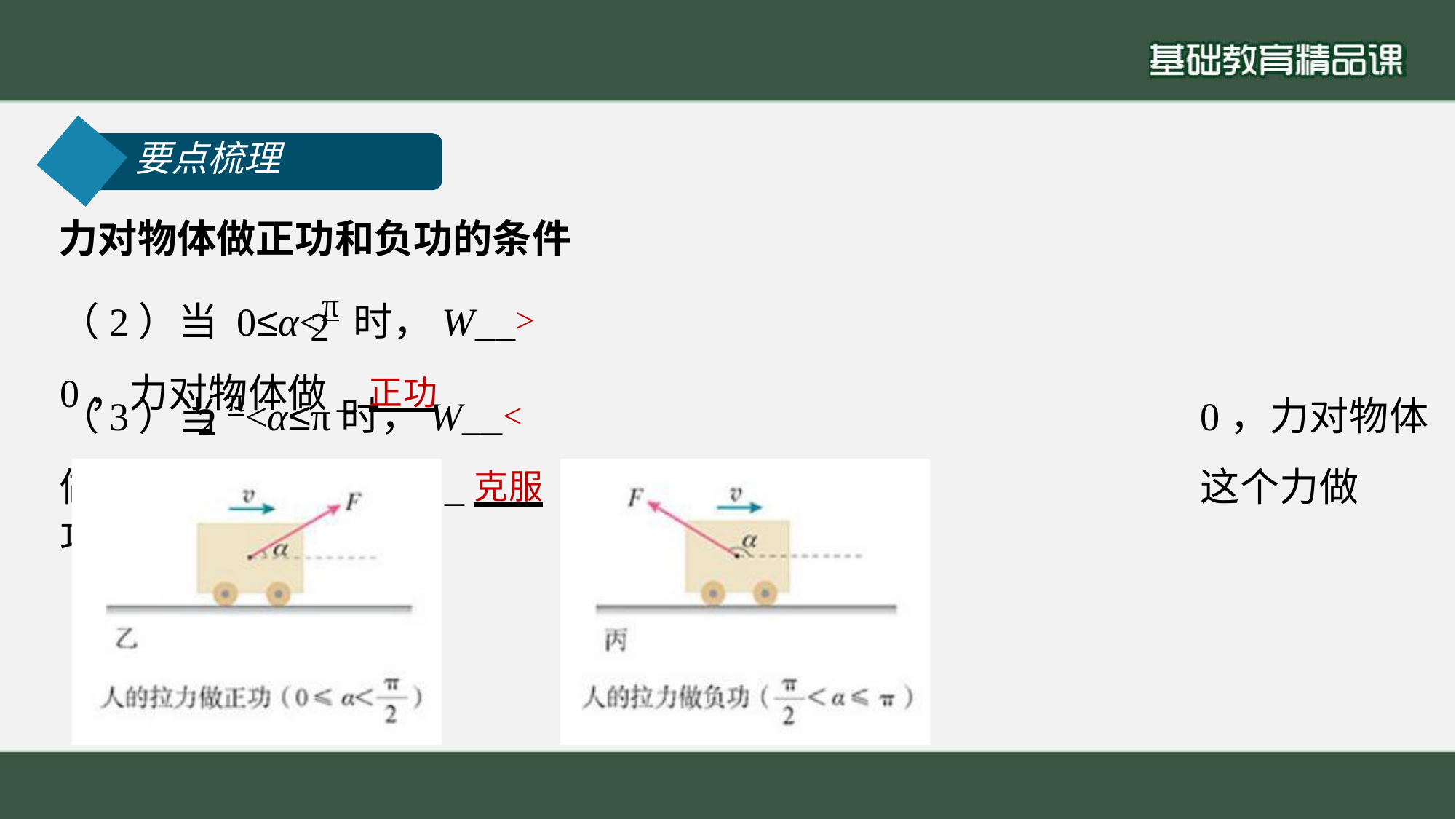

要点梳理
# 力对物体做正功和负功的条件
（2）当 0≤α<π时，W__>	0，力对物体做_正功
2
（3）当π<α≤π时，W__<	0，力对物体做  负功_，或称物体_克服	这个力做功。
2